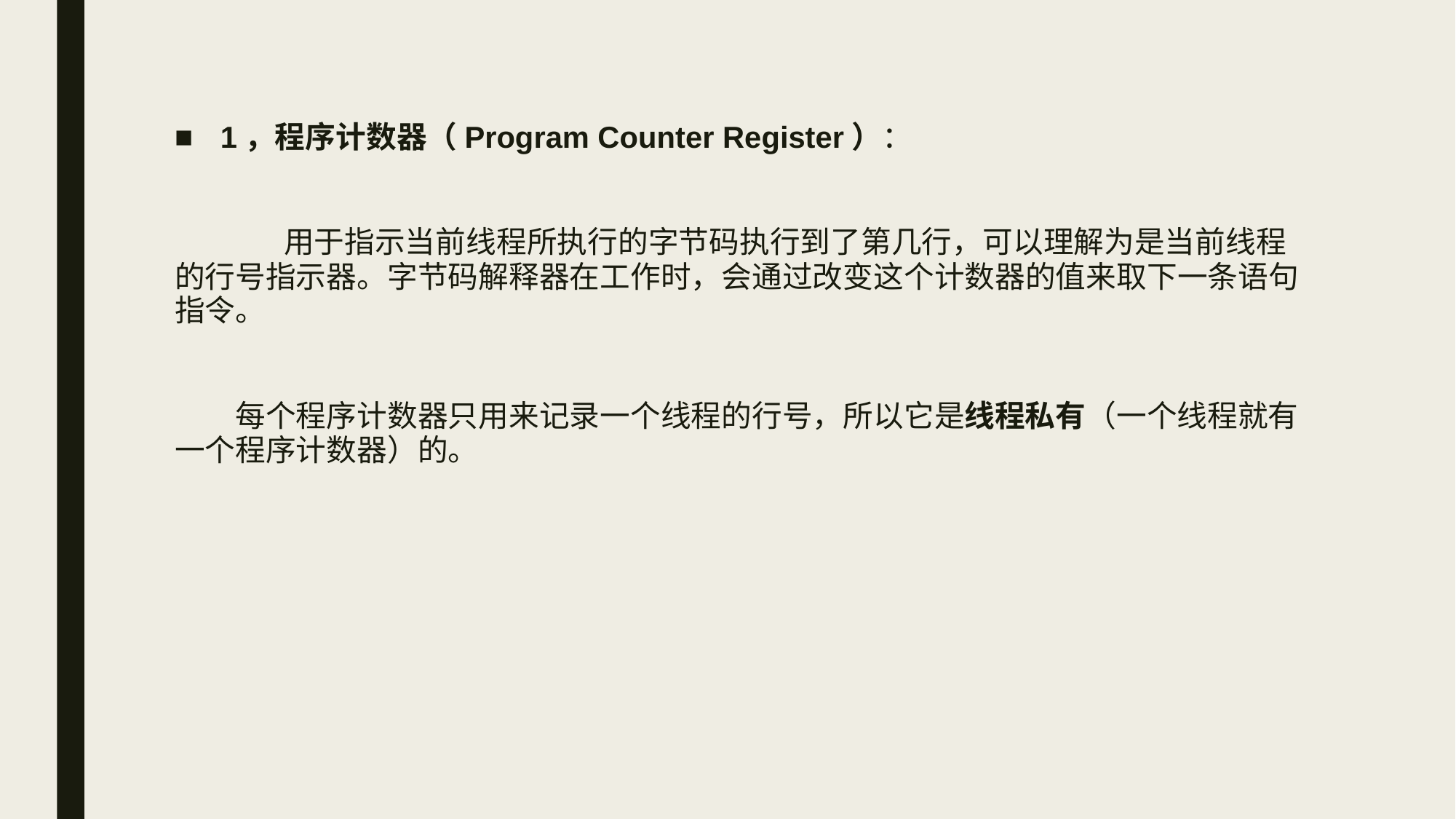

1，程序计数器（Program Counter Register）：

	用于指示当前线程所执行的字节码执行到了第几行，可以理解为是当前线程的行号指示器。字节码解释器在工作时，会通过改变这个计数器的值来取下一条语句指令。

　　每个程序计数器只用来记录一个线程的行号，所以它是线程私有（一个线程就有一个程序计数器）的。